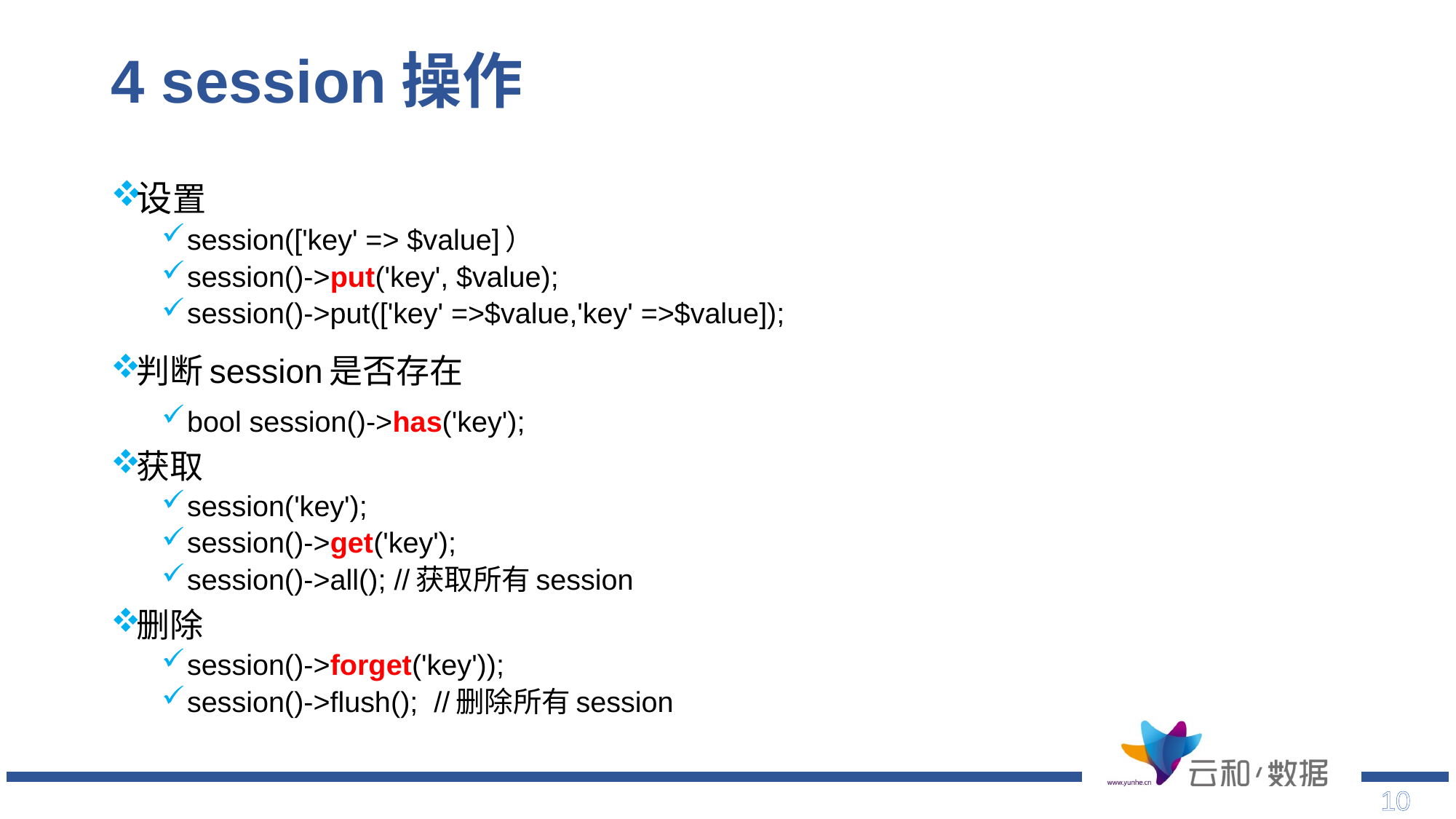

# 4 session操作
设置
session(['key' => $value]）
session()->put('key', $value);
session()->put(['key' =>$value,'key' =>$value]);
判断session是否存在
bool session()->has('key');
获取
session('key');
session()->get('key');
session()->all(); //获取所有session
删除
session()->forget('key'));
session()->flush();  //删除所有session